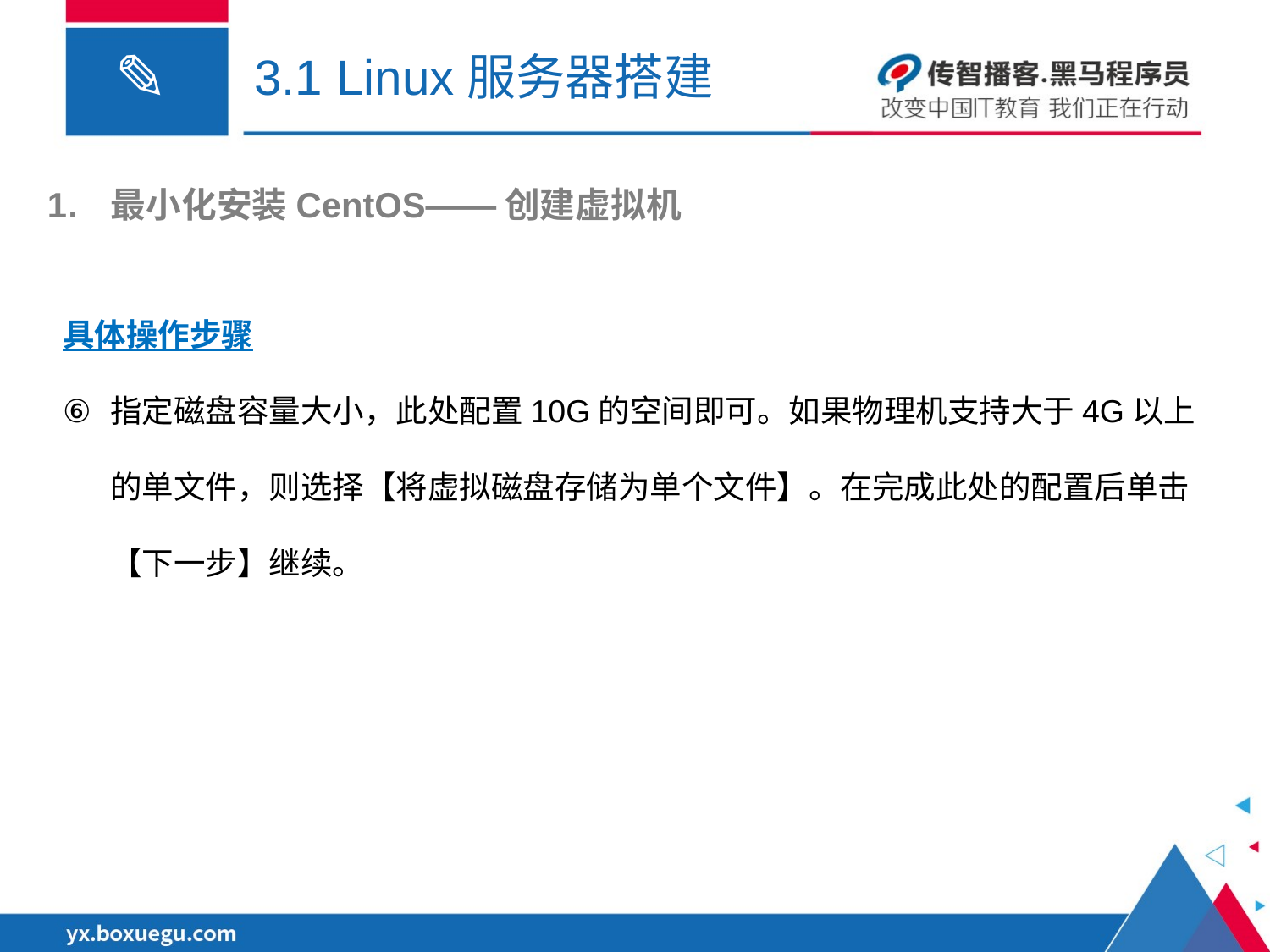

# 3.1 Linux服务器搭建
最小化安装CentOS——创建虚拟机
具体操作步骤
指定磁盘容量大小，此处配置10G的空间即可。如果物理机支持大于4G以上的单文件，则选择【将虚拟磁盘存储为单个文件】。在完成此处的配置后单击【下一步】继续。